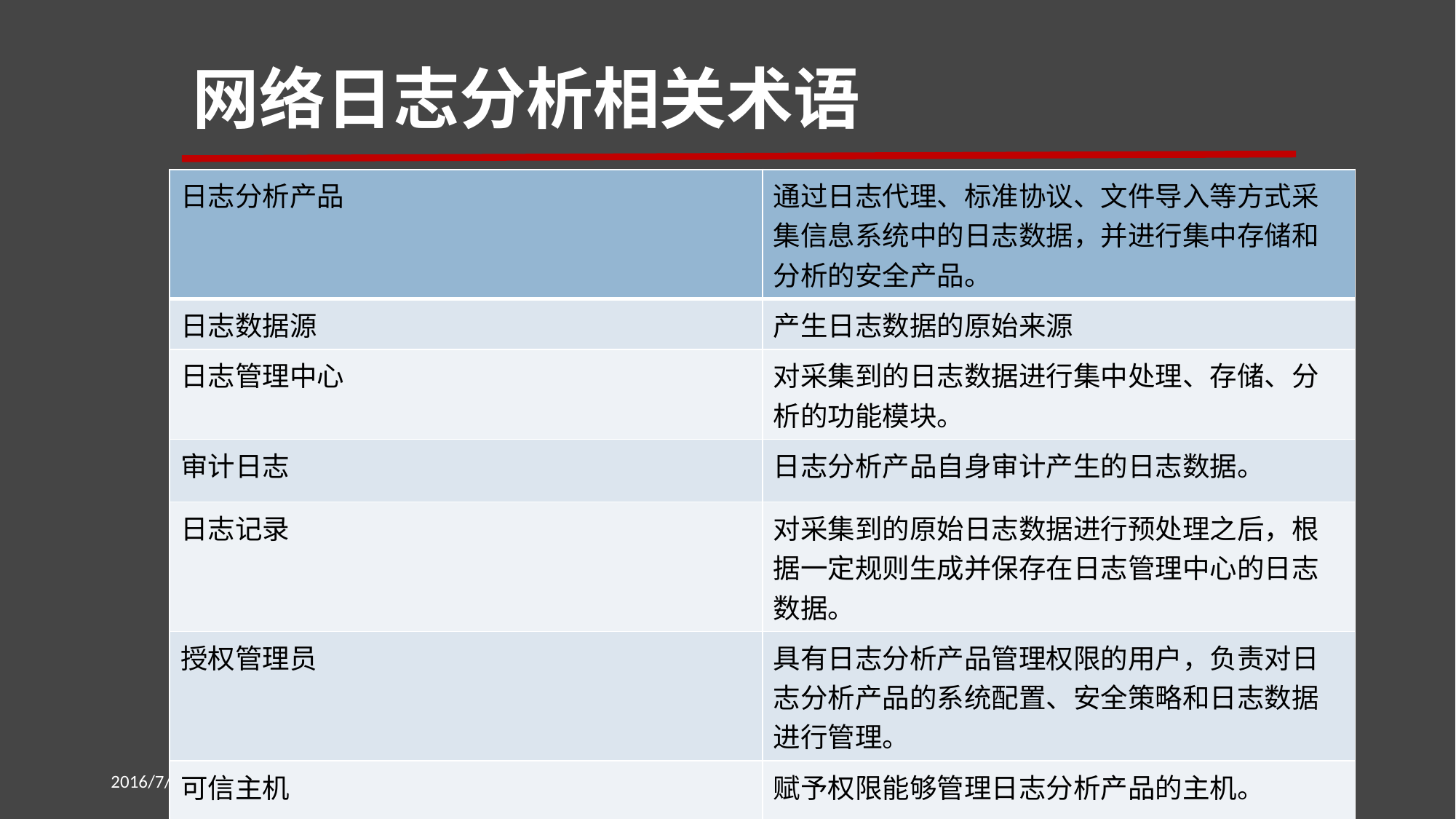

# 网络日志分析相关术语
| 日志分析产品 | 通过日志代理、标准协议、文件导入等方式采集信息系统中的日志数据，并进行集中存储和分析的安全产品。 |
| --- | --- |
| 日志数据源 | 产生日志数据的原始来源 |
| 日志管理中心 | 对采集到的日志数据进行集中处理、存储、分析的功能模块。 |
| 审计日志 | 日志分析产品自身审计产生的日志数据。 |
| 日志记录 | 对采集到的原始日志数据进行预处理之后，根据一定规则生成并保存在日志管理中心的日志数据。 |
| 授权管理员 | 具有日志分析产品管理权限的用户，负责对日志分析产品的系统配置、安全策略和日志数据进行管理。 |
| 可信主机 | 赋予权限能够管理日志分析产品的主机。 |

2016/7/17
第五章 日志分析
28